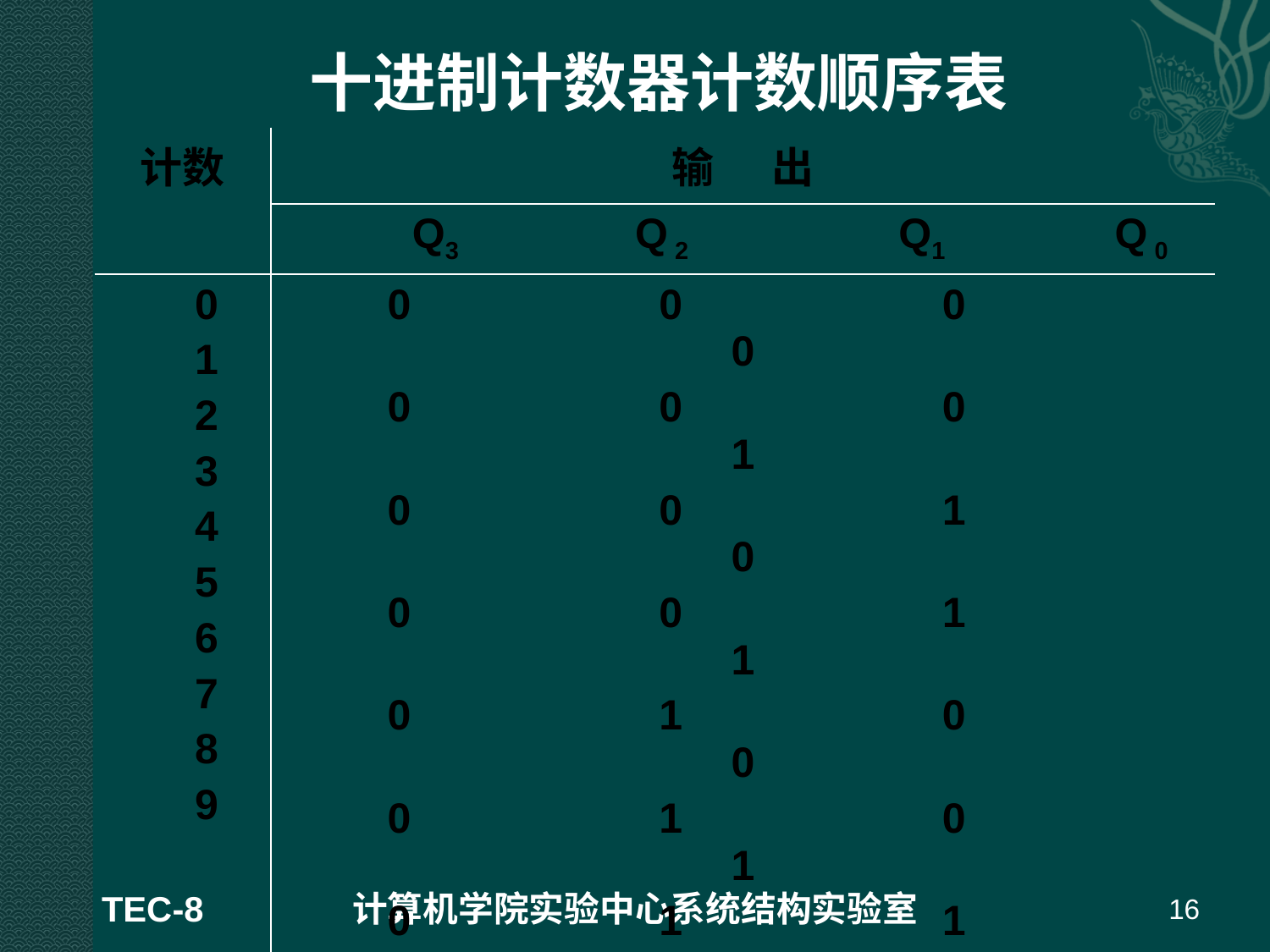

十进制计数器计数顺序表
#
| 计数 | 输 出 |
| --- | --- |
|  | Q3 Q 2 Q1 Q 0 |
| 0 1 2 3 4 5 6 7 8 9 | 0 0 0 0 0 0 0 1 0 0 1 0 0 0 1 1 0 1 0 0 0 1 0 1 0 1 1 0 0 1 1 1 1 0 0 0 1 0 0 1 |
TEC-8
计算机学院实验中心系统结构实验室
16